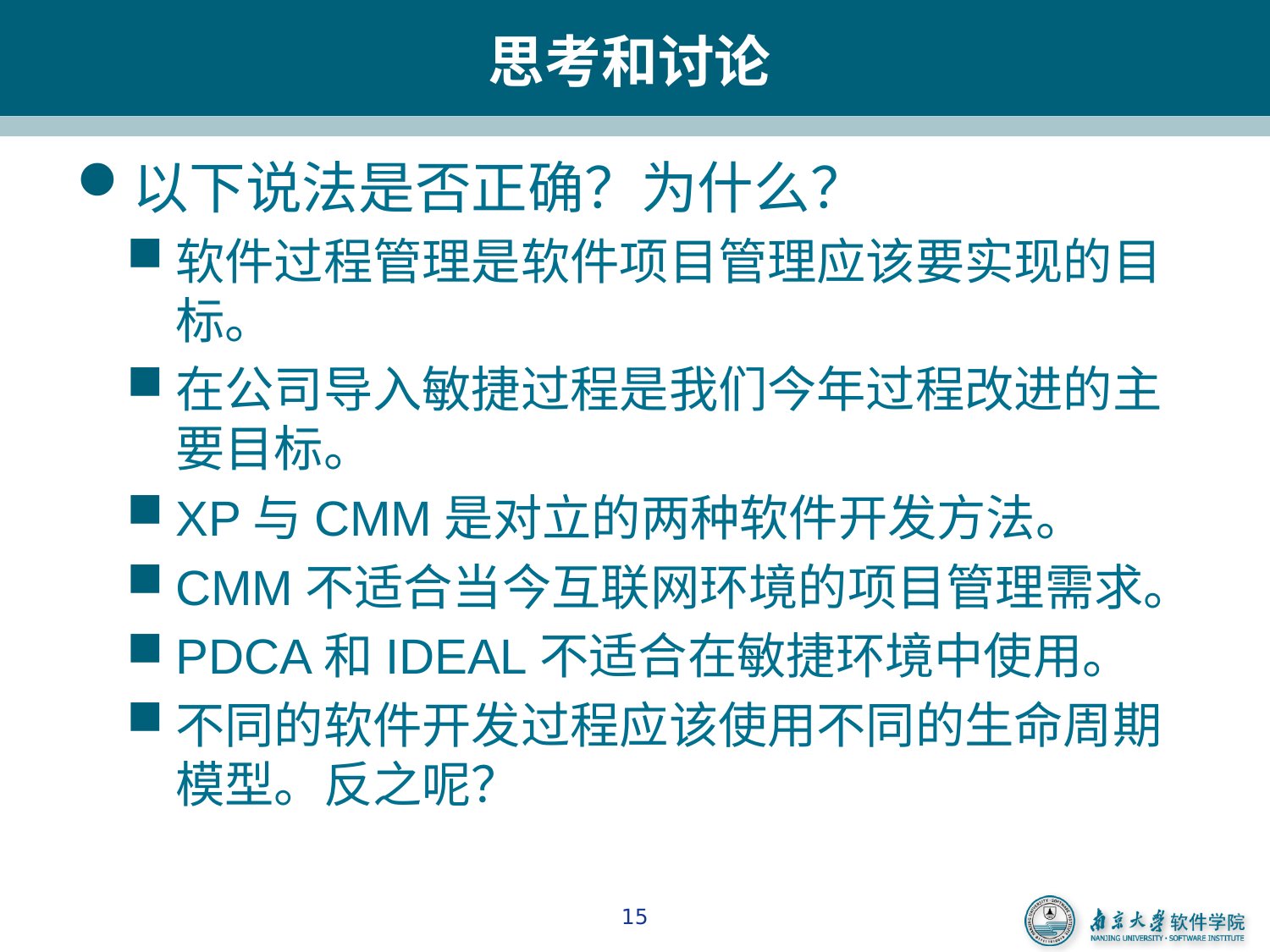

# 思考和讨论
以下说法是否正确？为什么？
软件过程管理是软件项目管理应该要实现的目标。
在公司导入敏捷过程是我们今年过程改进的主要目标。
XP与CMM是对立的两种软件开发方法。
CMM不适合当今互联网环境的项目管理需求。
PDCA和IDEAL不适合在敏捷环境中使用。
不同的软件开发过程应该使用不同的生命周期模型。反之呢？

15